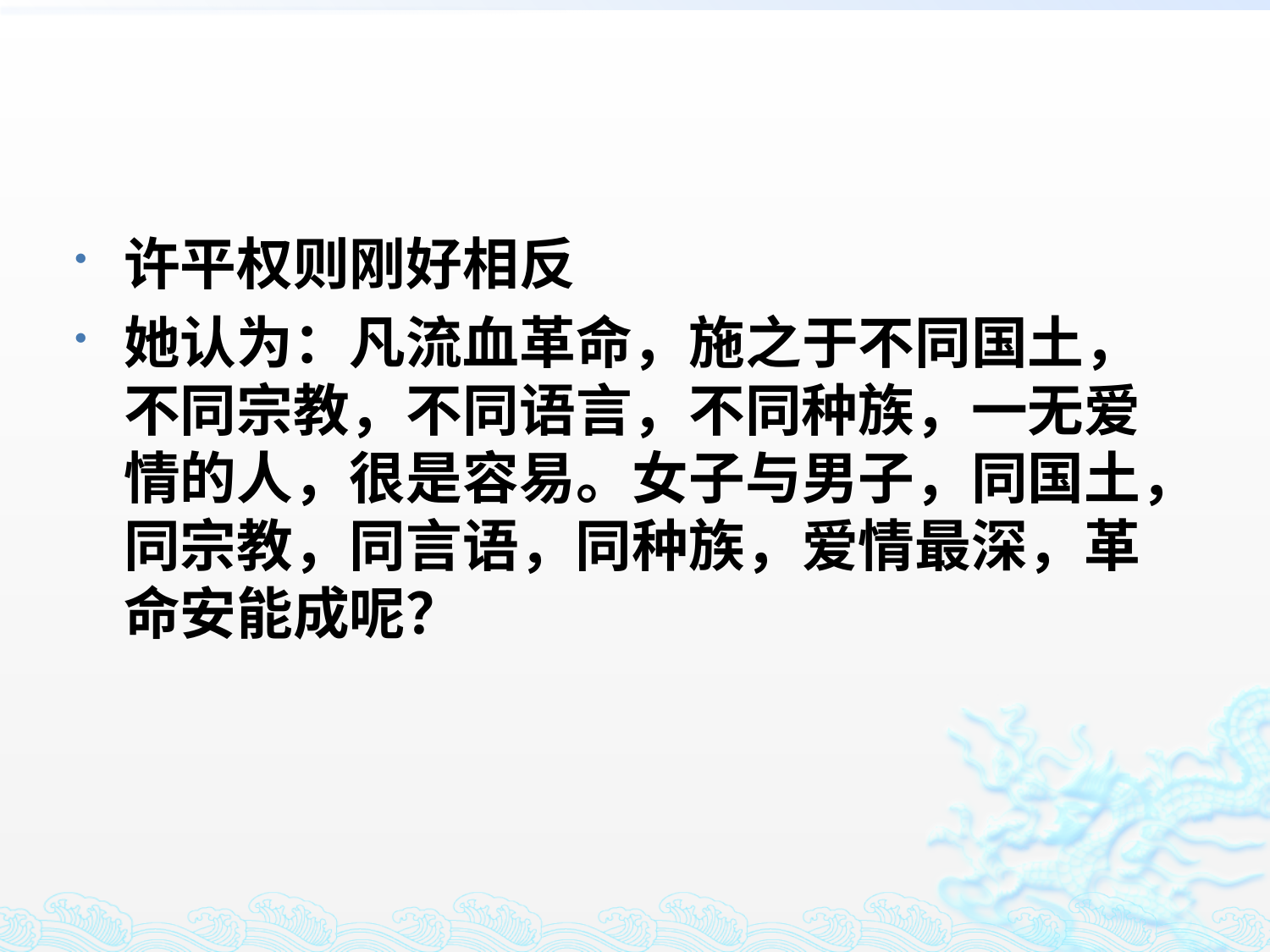

#
许平权则刚好相反
她认为：凡流血革命，施之于不同国土，不同宗教，不同语言，不同种族，一无爱情的人，很是容易。女子与男子，同国土，同宗教，同言语，同种族，爱情最深，革命安能成呢？